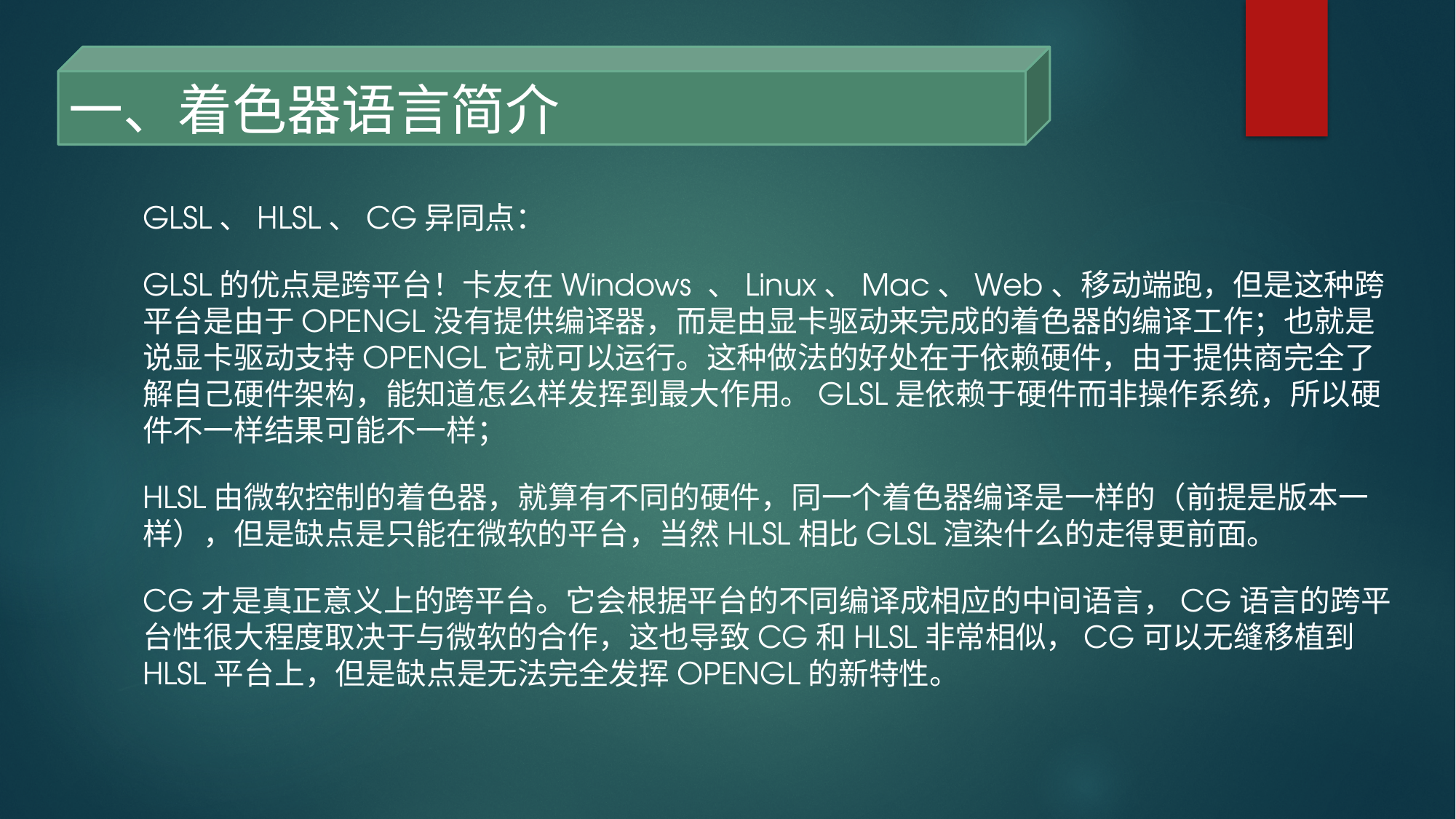

一、着色器语言简介
GLSL、HLSL、CG异同点：
GLSL的优点是跨平台！卡友在Windows 、Linux、Mac、Web、移动端跑，但是这种跨平台是由于OPENGL没有提供编译器，而是由显卡驱动来完成的着色器的编译工作；也就是说显卡驱动支持OPENGL它就可以运行。这种做法的好处在于依赖硬件，由于提供商完全了解自己硬件架构，能知道怎么样发挥到最大作用。GLSL是依赖于硬件而非操作系统，所以硬件不一样结果可能不一样；
HLSL由微软控制的着色器，就算有不同的硬件，同一个着色器编译是一样的（前提是版本一样），但是缺点是只能在微软的平台，当然HLSL相比GLSL渲染什么的走得更前面。
CG才是真正意义上的跨平台。它会根据平台的不同编译成相应的中间语言，CG语言的跨平台性很大程度取决于与微软的合作，这也导致CG和HLSL非常相似，CG可以无缝移植到HLSL平台上，但是缺点是无法完全发挥OPENGL的新特性。